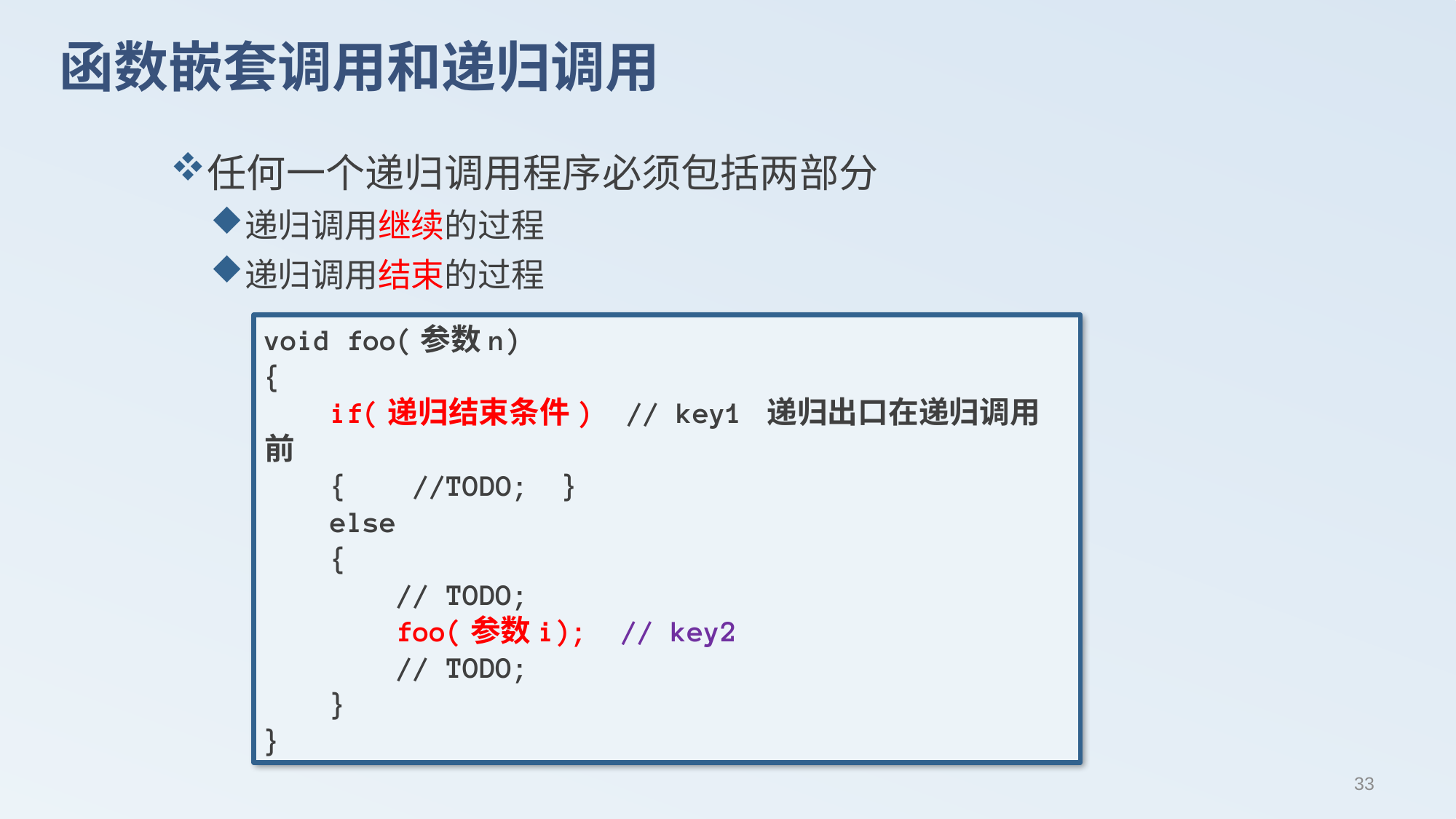

# 函数嵌套调用和递归调用
任何一个递归调用程序必须包括两部分
递归调用继续的过程
递归调用结束的过程
void foo(参数n)
{
    if(递归结束条件)  // key1 递归出口在递归调用前
    {    //TODO;  }
    else
    {
        // TODO;
        foo(参数i);  // key2
        // TODO;
    }
}